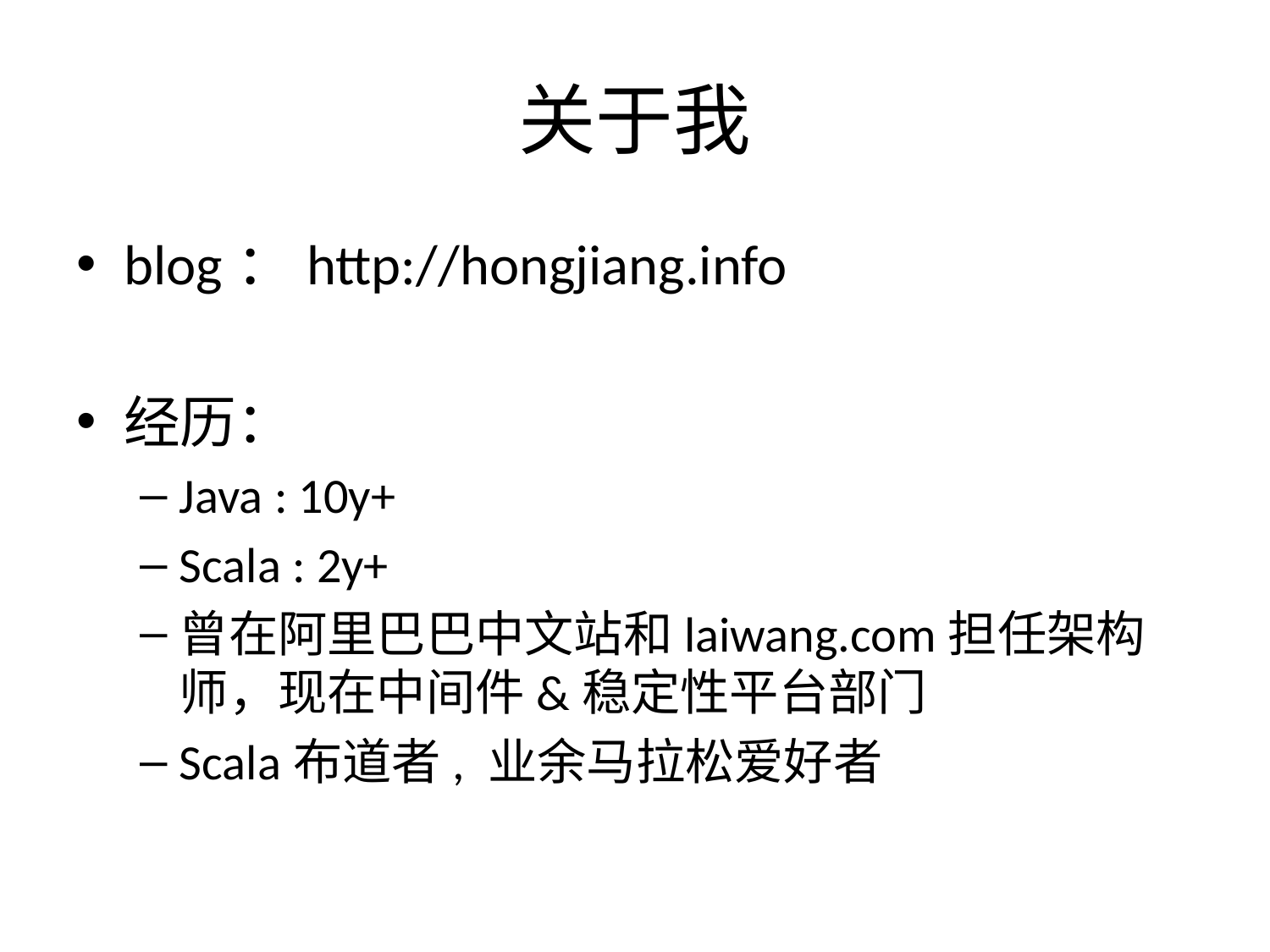

# 关于我
blog：http://hongjiang.info

经历：
Java : 10y+
Scala : 2y+
曾在阿里巴巴中文站和laiwang.com担任架构师，现在中间件&稳定性平台部门
Scala布道者, 业余马拉松爱好者